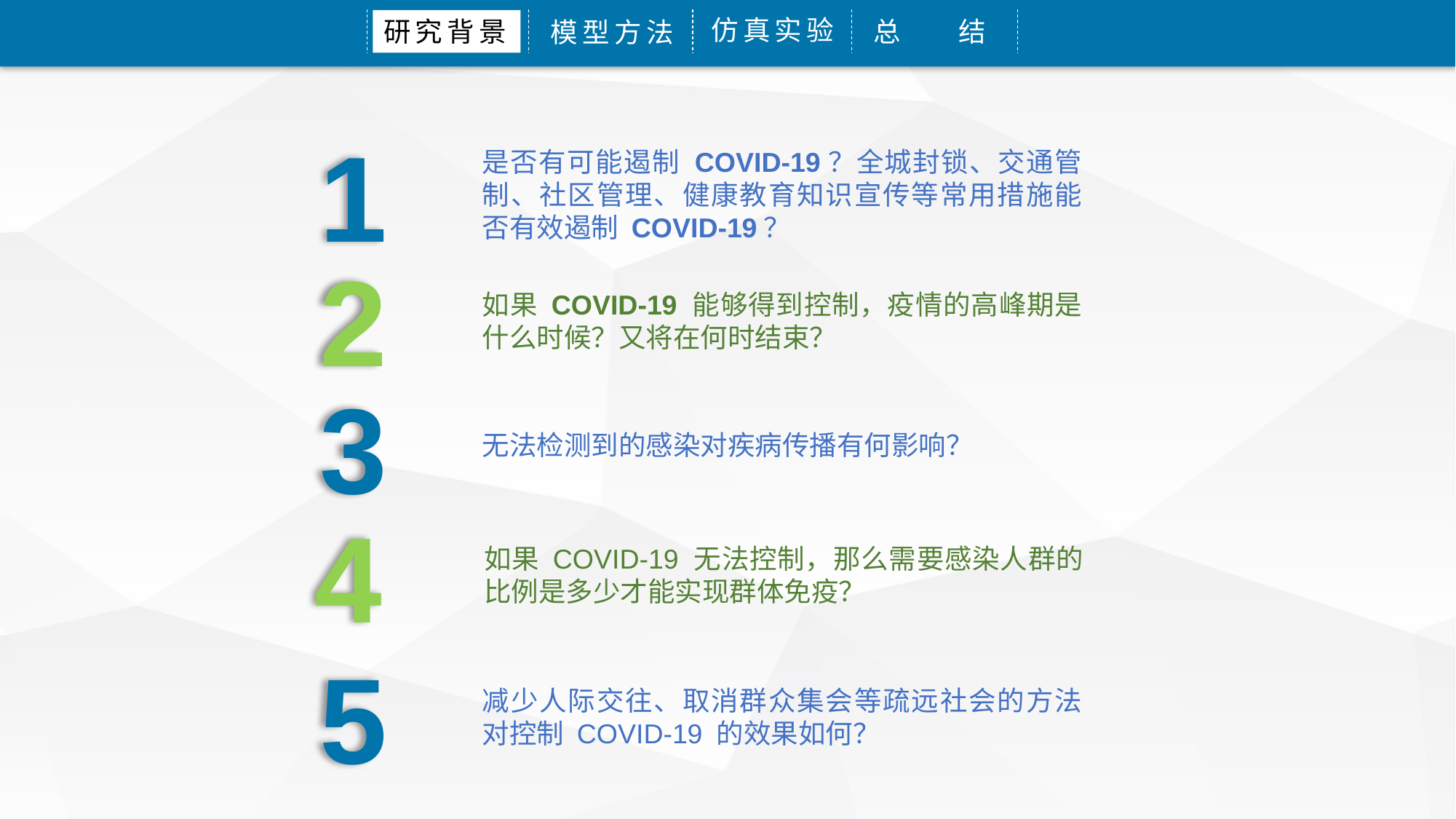

仿真实验
研究背景
总     结

模型方法
1
是否有可能遏制 COVID-19？全城封锁、交通管制、社区管理、健康教育知识宣传等常用措施能否有效遏制 COVID-19？
2
如果 COVID-19 能够得到控制，疫情的高峰期是什么时候？又将在何时结束？
3
无法检测到的感染对疾病传播有何影响？
4
如果 COVID-19 无法控制，那么需要感染人群的比例是多少才能实现群体免疫？
5
减少人际交往、取消群众集会等疏远社会的方法对控制 COVID-19 的效果如何？